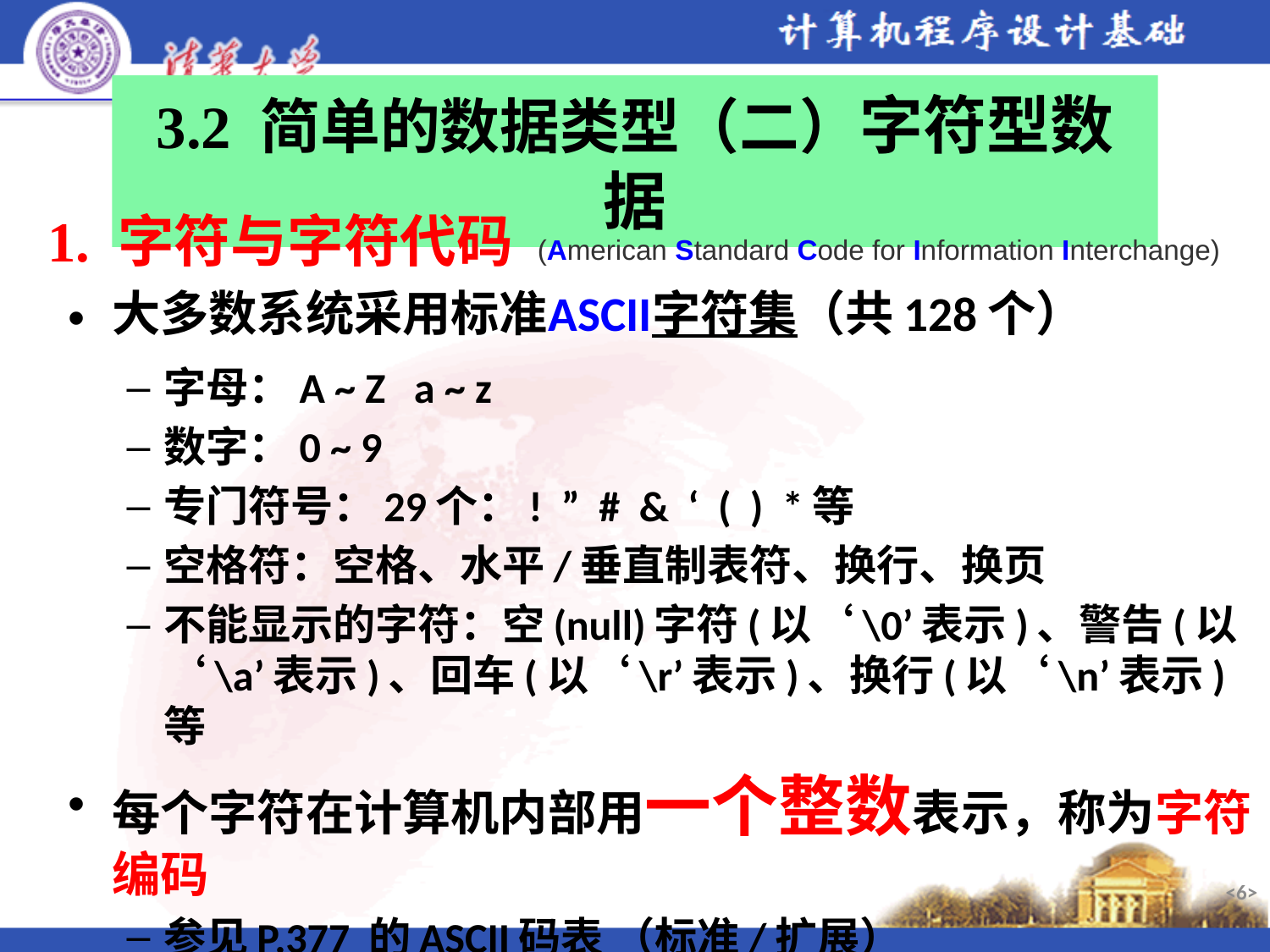

# 3.2 简单的数据类型（二）字符型数据
1. 字符与字符代码
(American Standard Code for Information Interchange)
大多数系统采用标准ASCII字符集（共128个）
字母：A ~ Z   a ~ z
数字：0 ~ 9
专门符号：29个：!  ”  #  &  ‘  (  )  *等
空格符：空格、水平/垂直制表符、换行、换页
不能显示的字符：空(null)字符(以‘\0’表示)、警告(以‘\a’表示)、回车(以‘\r’表示)、换行(以‘\n’表示)等
每个字符在计算机内部用一个整数表示，称为字符编码
参见P.377 的ASCII码表 （标准/扩展）
<6>